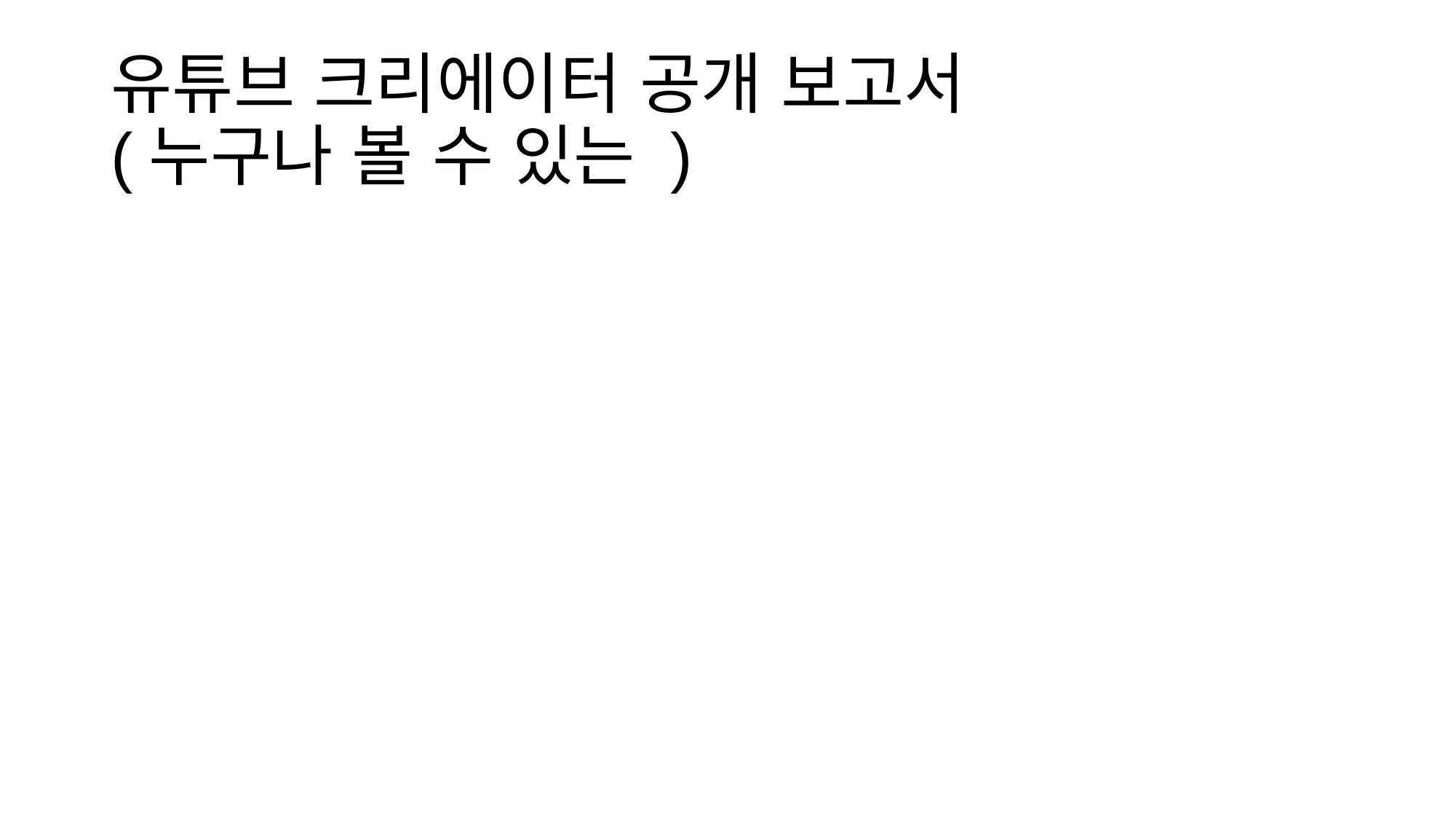

# 유튜브 크리에이터 공개 보고서 (누구나 볼 수 있는 )